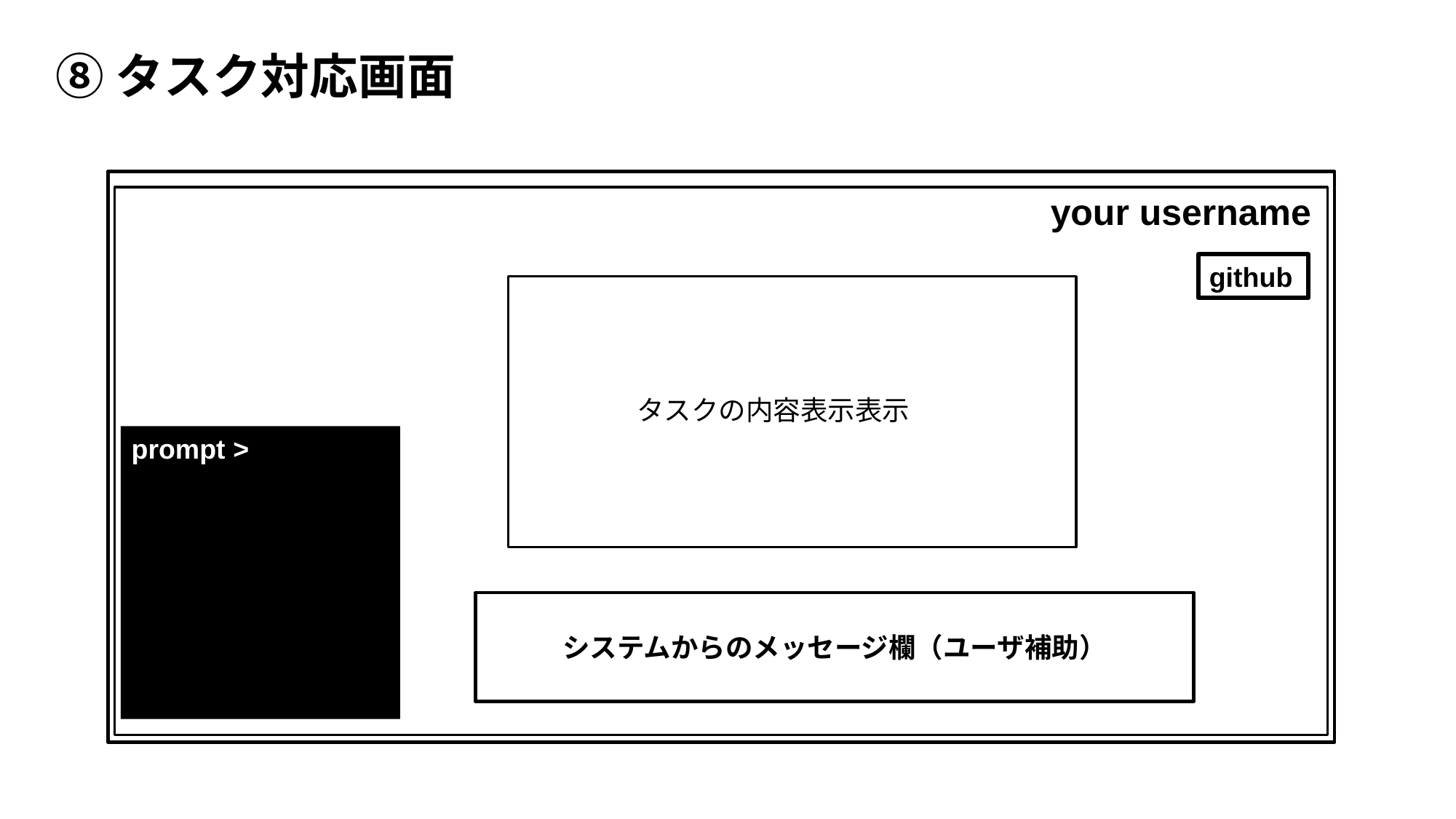

⑧タスク対応画面

your username

github

タスクの内容表示表示
マップとキャラクターの表示

prompt >

システムからのメッセージ欄（ユーザ補助）